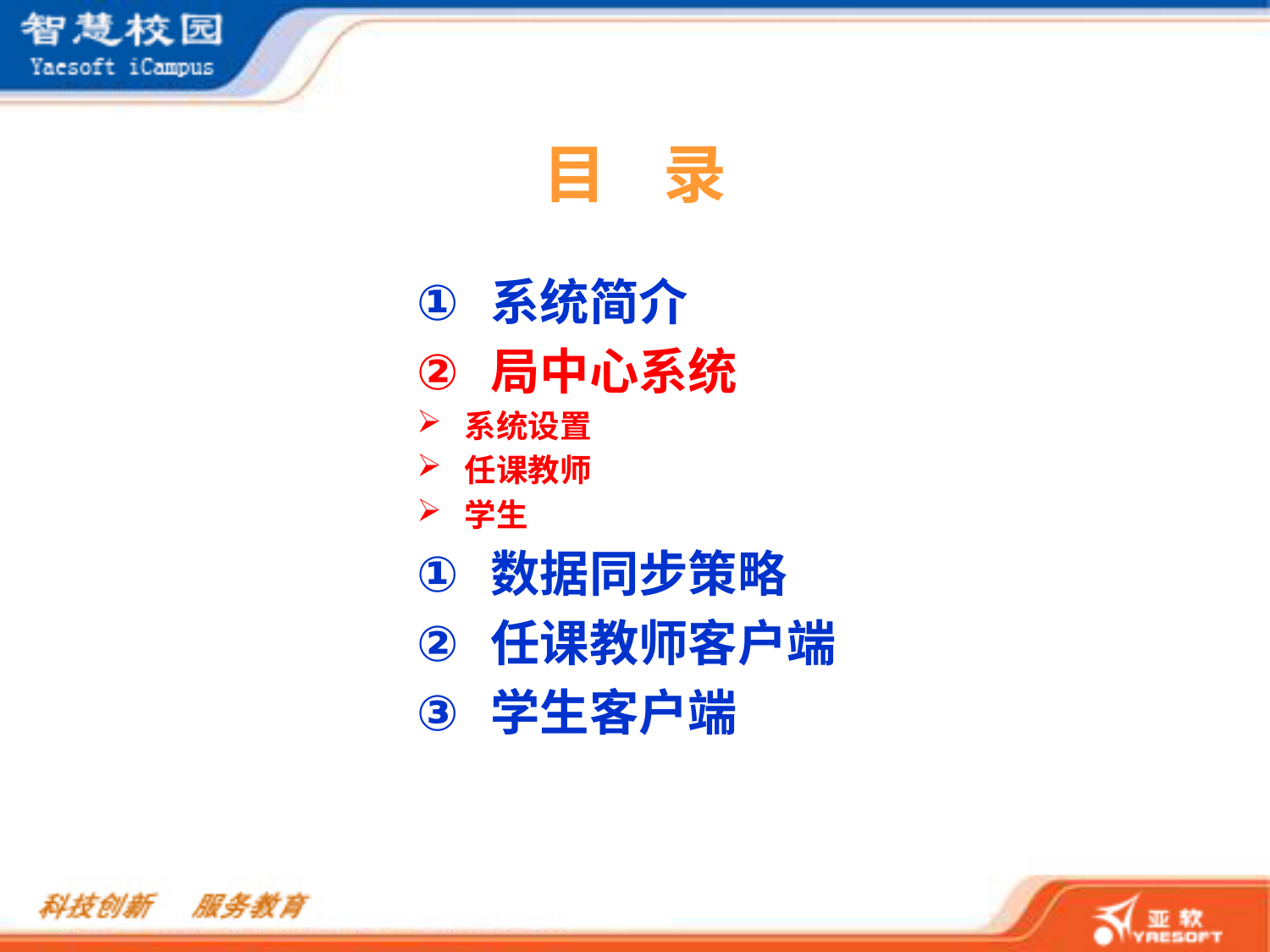

目    录
系统简介
局中心系统
系统设置
任课教师
学生
数据同步策略
任课教师客户端
学生客户端